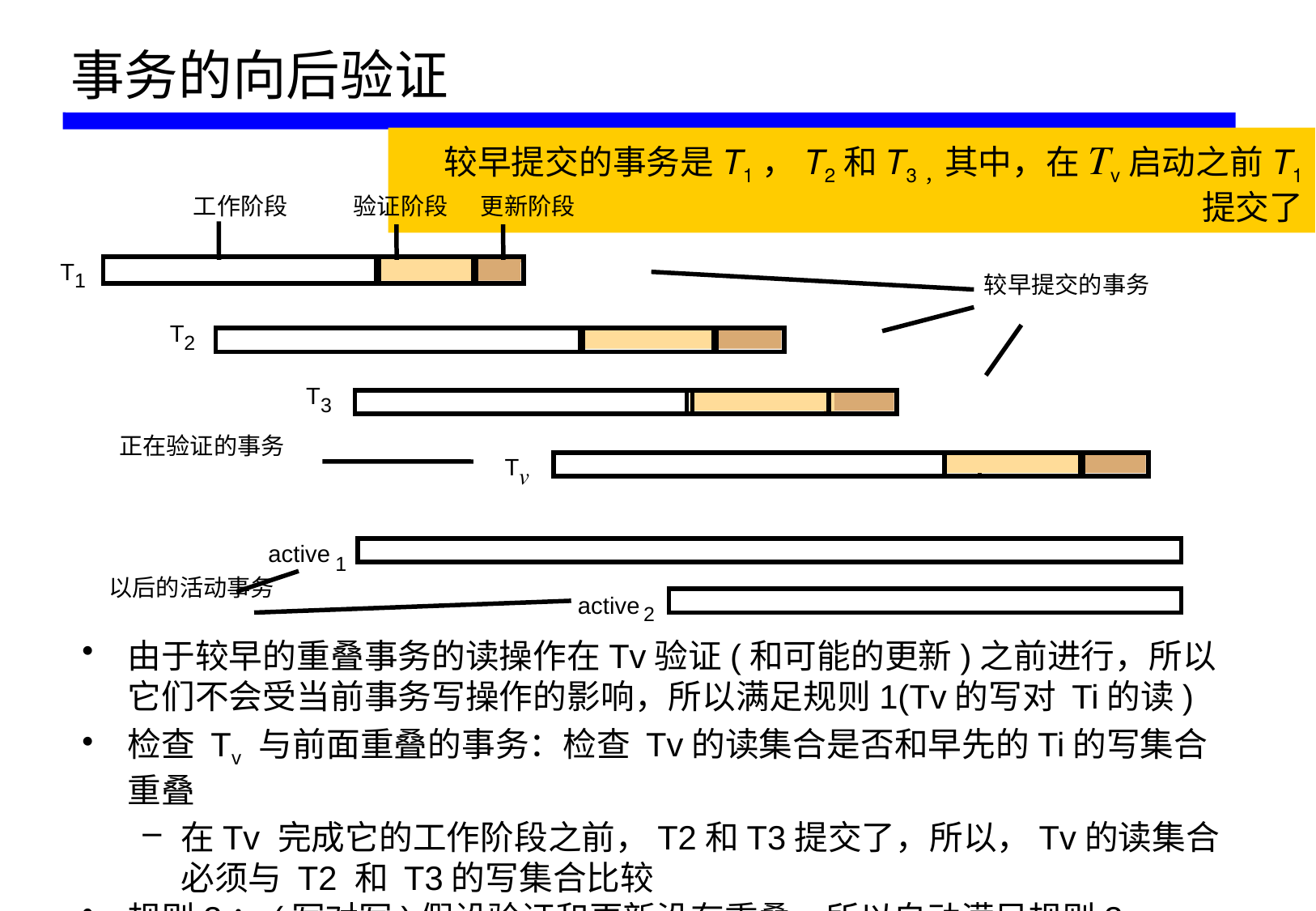

# 事务的向后验证
较早提交的事务是T1，T2和T3，其中，在Tv启动之前T1 提交了
工作阶段
验证阶段
更新阶段

T

1
较早提交的事务

T

2
T

3
正在验证的事务
T

v

active
1

以后的活动事务

active

2

由于较早的重叠事务的读操作在Tv验证(和可能的更新)之前进行，所以它们不会受当前事务写操作的影响，所以满足规则1(Tv的写对 Ti的读)
检查 Tv 与前面重叠的事务：检查 Tv的读集合是否和早先的Ti的写集合重叠
在Tv 完成它的工作阶段之前，T2和T3提交了，所以，Tv的读集合必须与 T2 和 T3的写集合比较
规则3：(写对写)假设验证和更新没有重叠，所以自动满足规则3